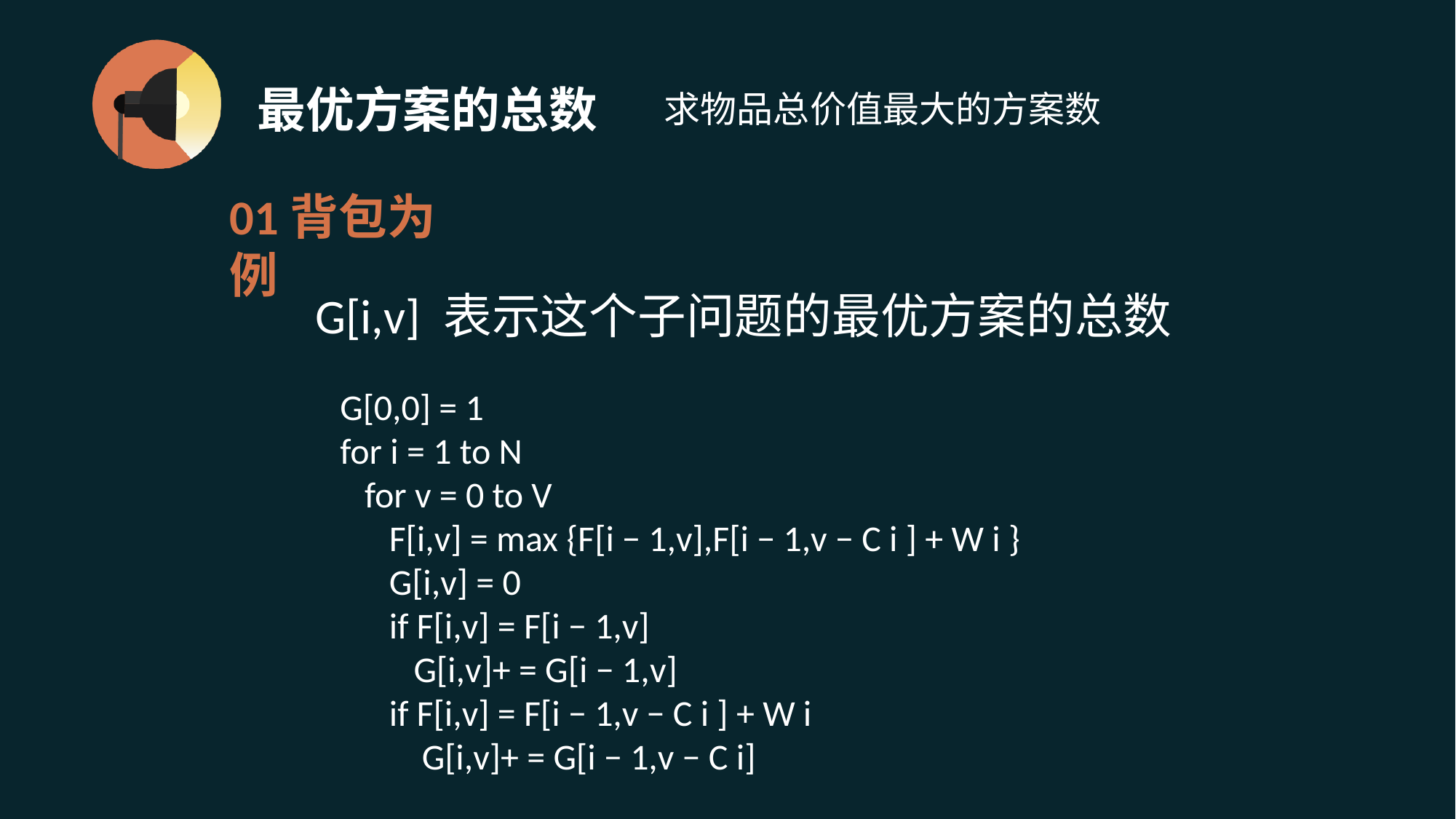

# 最优方案的总数
求物品总价值最大的方案数
01背包为例
 G[i,v] 表示这个子问题的最优方案的总数
G[0,0] = 1
for i = 1 to N
   for v = 0 to V
      F[i,v] = max {F[i − 1,v],F[i − 1,v − C i ] + W i }
      G[i,v] = 0
      if F[i,v] = F[i − 1,v]
         G[i,v]+ = G[i − 1,v]
      if F[i,v] = F[i − 1,v − C i ] + W i
          G[i,v]+ = G[i − 1,v − C i]